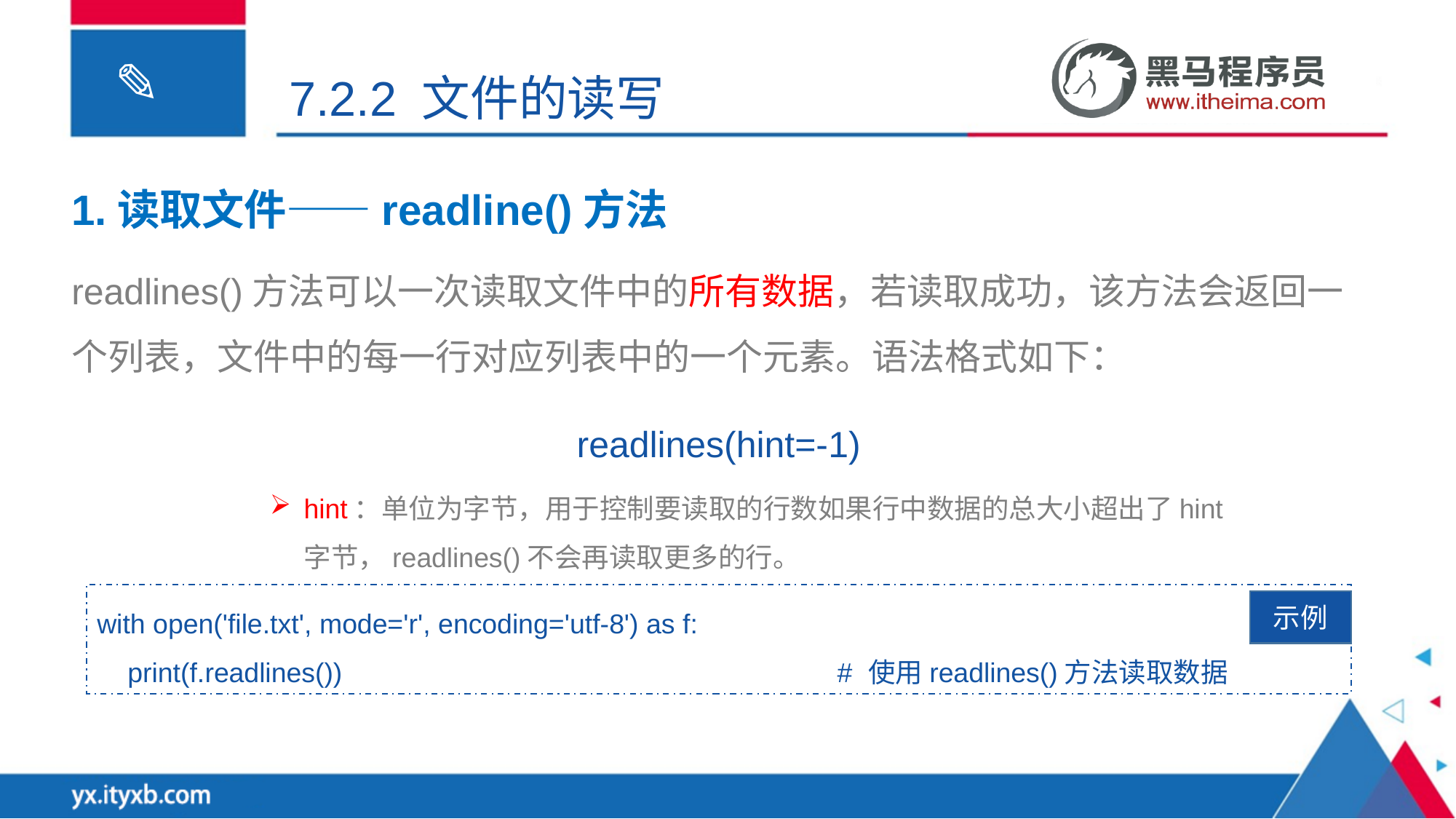

7.2.2 文件的读写
1.读取文件——readline()方法
readlines()方法可以一次读取文件中的所有数据，若读取成功，该方法会返回一个列表，文件中的每一行对应列表中的一个元素。语法格式如下：
readlines(hint=-1)
hint：单位为字节，用于控制要读取的行数如果行中数据的总大小超出了hint字节，readlines()不会再读取更多的行。
with open('file.txt', mode='r', encoding='utf-8') as f:
    print(f.readlines())                                                                 # 使用readlines()方法读取数据
示例